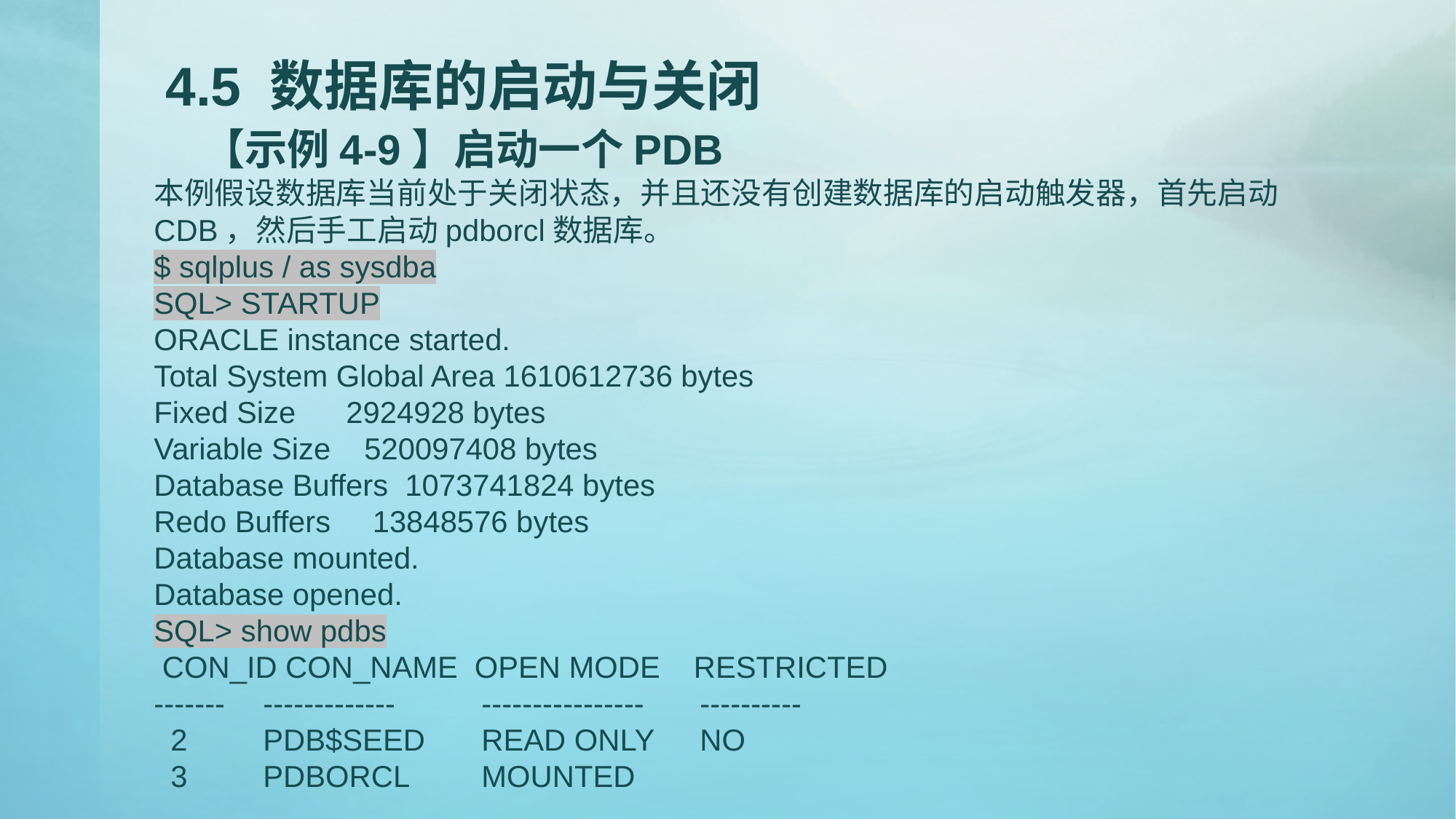

# 4.5 数据库的启动与关闭 【示例4-9】启动一个PDB
本例假设数据库当前处于关闭状态，并且还没有创建数据库的启动触发器，首先启动CDB，然后手工启动pdborcl数据库。
$ sqlplus / as sysdba
SQL> STARTUP
ORACLE instance started.
Total System Global Area 1610612736 bytes
Fixed Size      2924928 bytes
Variable Size    520097408 bytes
Database Buffers  1073741824 bytes
Redo Buffers     13848576 bytes
Database mounted.
Database opened.
SQL> show pdbs
 CON_ID CON_NAME  OPEN MODE    RESTRICTED
-------	-------------	----------------	----------
  2	PDB$SEED	READ ONLY	NO
  3	PDBORCL	MOUNTED